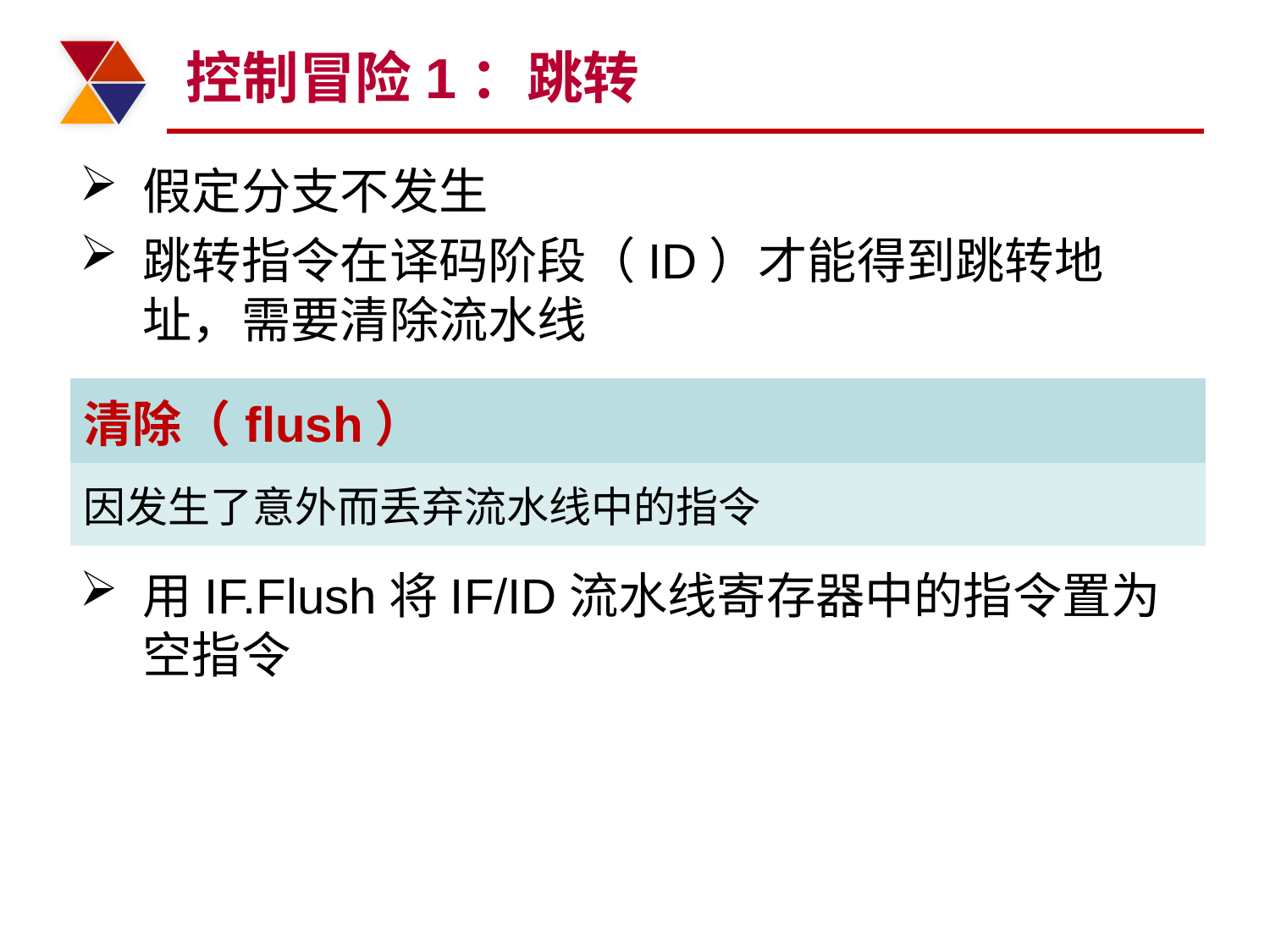

# 控制冒险1：跳转
假定分支不发生
跳转指令在译码阶段（ID）才能得到跳转地址，需要清除流水线

用IF.Flush将IF/ID流水线寄存器中的指令置为空指令

| 清除（flush） |
| --- |
| 因发生了意外而丢弃流水线中的指令 |